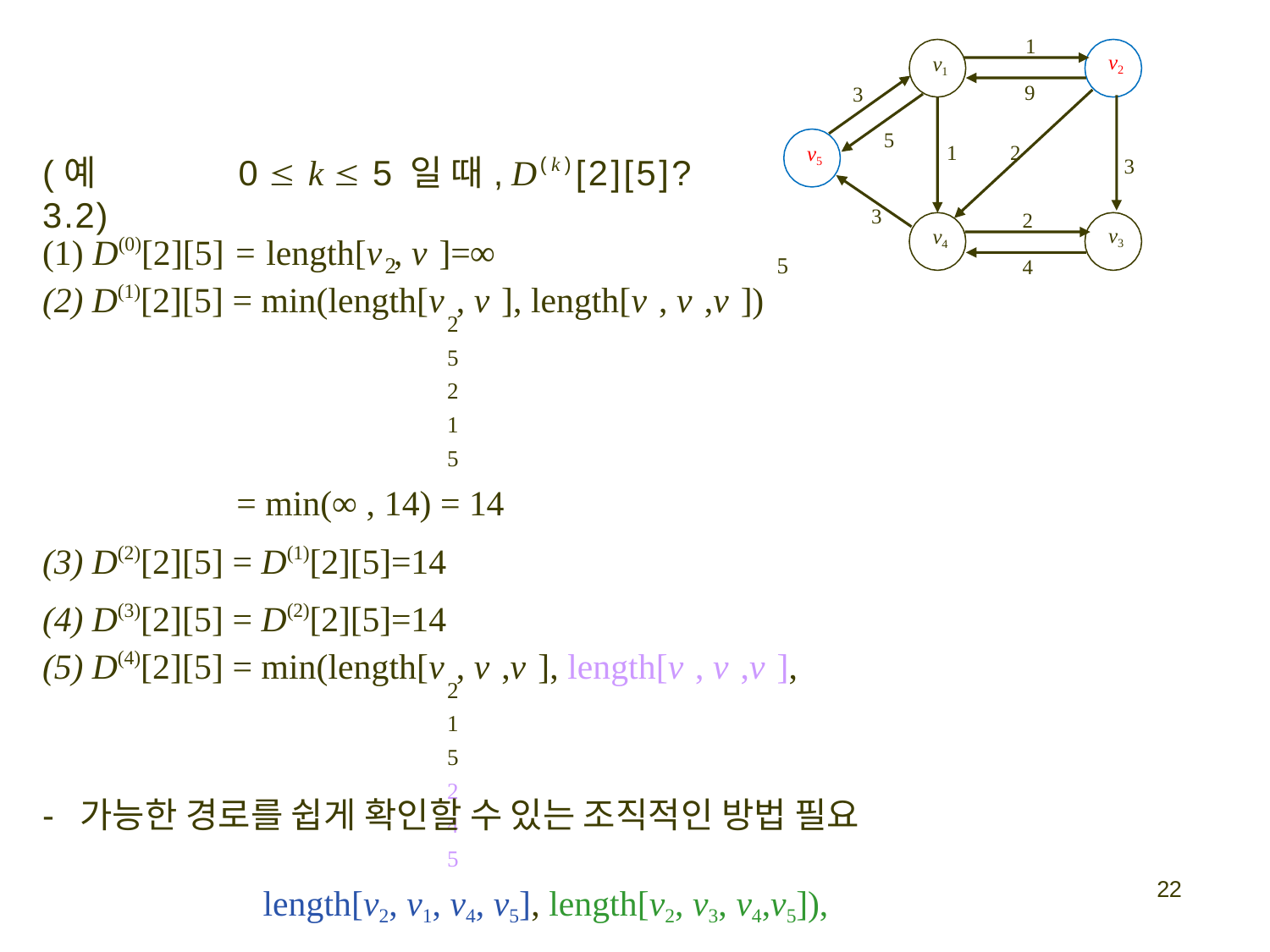

1

v2
v1

9
3
5

1
2
v5
(예 3.2)
0 ≤ k ≤ 5 일 때,	D(k)[2][5]?
3
3
2

v3
v4
(1) D(0)[2][5] = length[v , v ]=∞
2	5
D(1)[2][5] = min(length[v , v ], length[v , v ,v ])
2	5	2	1	5
= min(∞ , 14) = 14
D(2)[2][5] = D(1)[2][5]=14
D(3)[2][5] = D(2)[2][5]=14
D(4)[2][5] = min(length[v , v ,v ], length[v , v ,v ],
2	1	5	2	4	5
length[v2, v1, v4, v5], length[v2, v3, v4,v5]),
= min(14, 5, 13, 10) = 5
D(5)[2][5] = D(4)[2][5]=5
4
- 가능한 경로를 쉽게 확인할 수 있는 조직적인 방법 필요
22